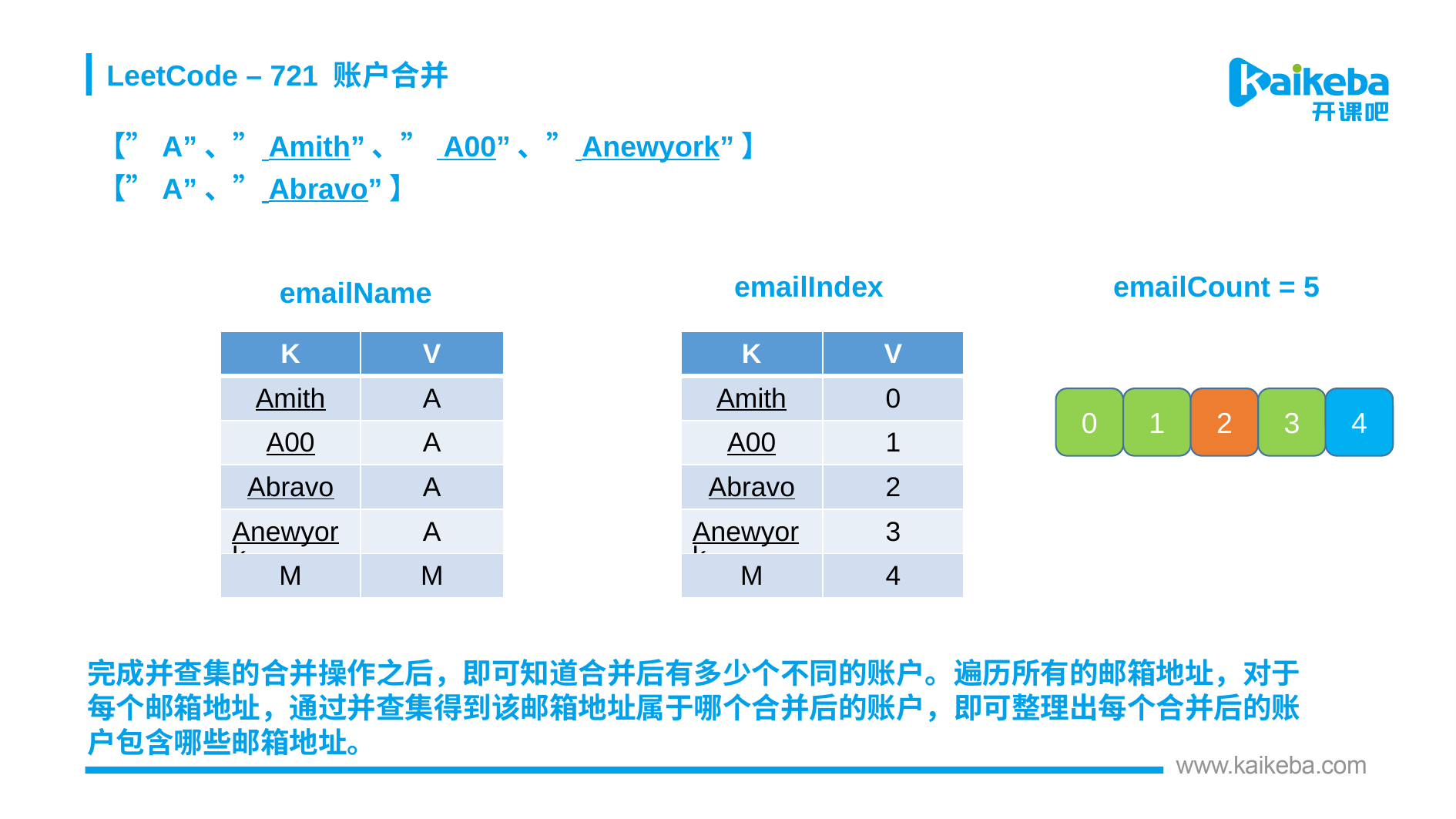

LeetCode – 721 账户合并

【”A”、” Amith”、” A00”、” Anewyork”】
【”A”、” Abravo”】
emailIndex
emailCount = 5
emailName
| K | V |
| --- | --- |
| Amith | A |
| A00 | A |
| Abravo | A |
| Anewyork | A |
| M | M |
| K | V |
| --- | --- |
| Amith | 0 |
| A00 | 1 |
| Abravo | 2 |
| Anewyork | 3 |
| M | 4 |
4
0
1
2
3
完成并查集的合并操作之后，即可知道合并后有多少个不同的账户。遍历所有的邮箱地址，对于每个邮箱地址，通过并查集得到该邮箱地址属于哪个合并后的账户，即可整理出每个合并后的账户包含哪些邮箱地址。